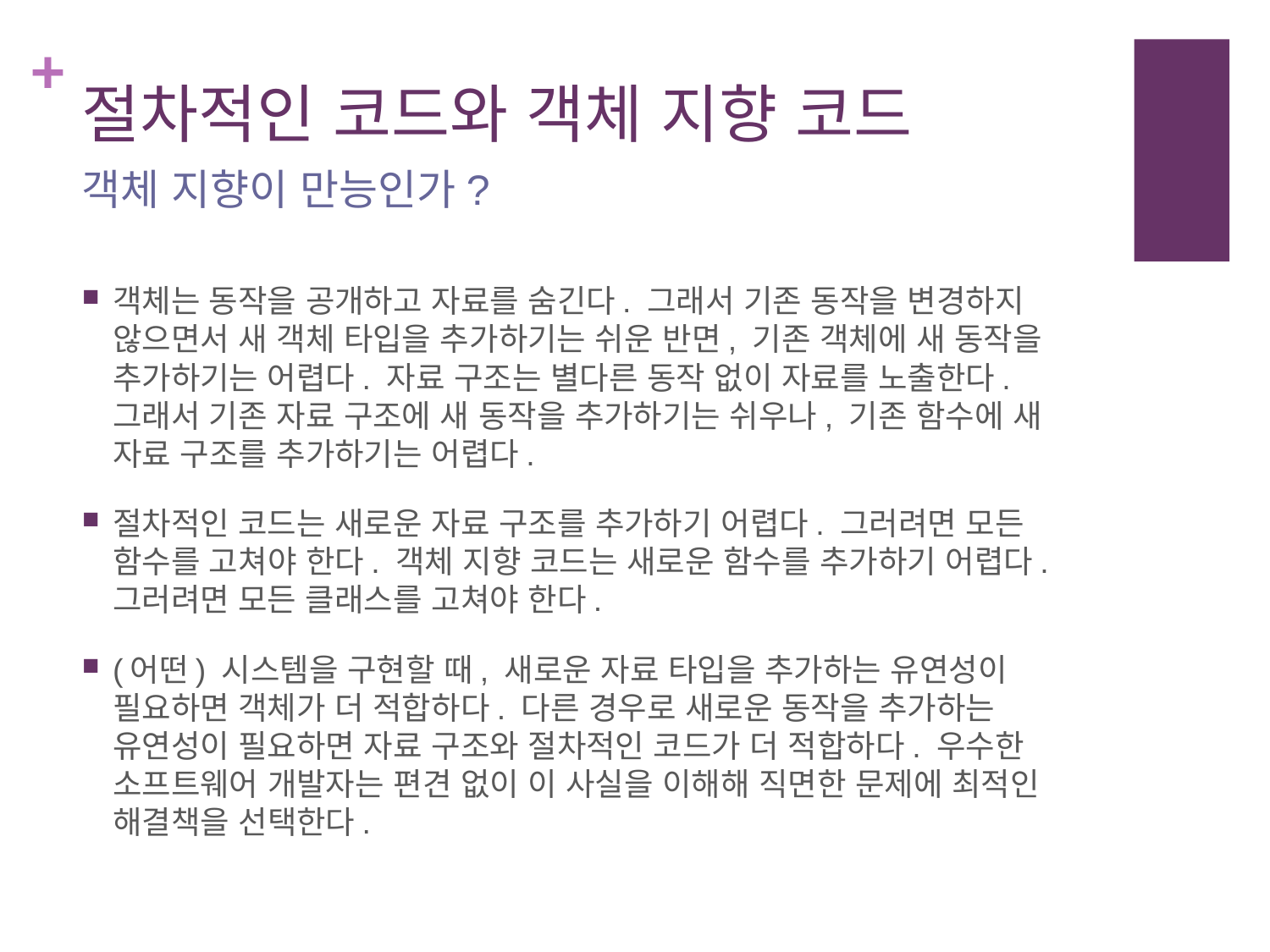

# 절차적인 코드와 객체 지향 코드
객체 지향이 만능인가?
객체는 동작을 공개하고 자료를 숨긴다. 그래서 기존 동작을 변경하지 않으면서 새 객체 타입을 추가하기는 쉬운 반면, 기존 객체에 새 동작을 추가하기는 어렵다. 자료 구조는 별다른 동작 없이 자료를 노출한다. 그래서 기존 자료 구조에 새 동작을 추가하기는 쉬우나, 기존 함수에 새 자료 구조를 추가하기는 어렵다.
절차적인 코드는 새로운 자료 구조를 추가하기 어렵다. 그러려면 모든 함수를 고쳐야 한다. 객체 지향 코드는 새로운 함수를 추가하기 어렵다. 그러려면 모든 클래스를 고쳐야 한다.
(어떤) 시스템을 구현할 때, 새로운 자료 타입을 추가하는 유연성이 필요하면 객체가 더 적합하다. 다른 경우로 새로운 동작을 추가하는 유연성이 필요하면 자료 구조와 절차적인 코드가 더 적합하다. 우수한 소프트웨어 개발자는 편견 없이 이 사실을 이해해 직면한 문제에 최적인 해결책을 선택한다.